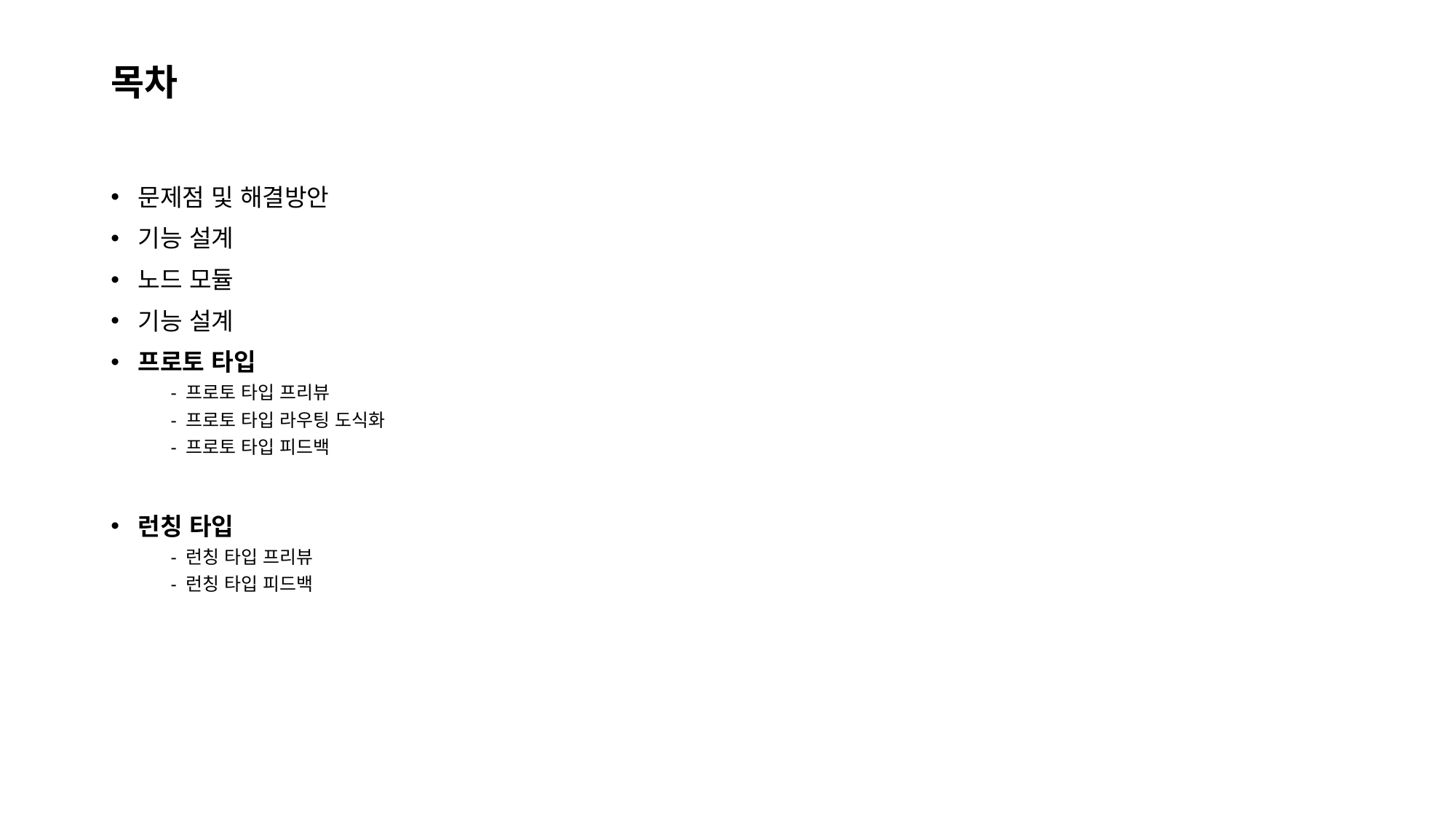

# 목차
문제점 및 해결방안
기능 설계
노드 모듈
기능 설계
프로토 타입
 - 프로토 타입 프리뷰
 - 프로토 타입 라우팅 도식화
 - 프로토 타입 피드백

런칭 타입
 - 런칭 타입 프리뷰
 - 런칭 타입 피드백